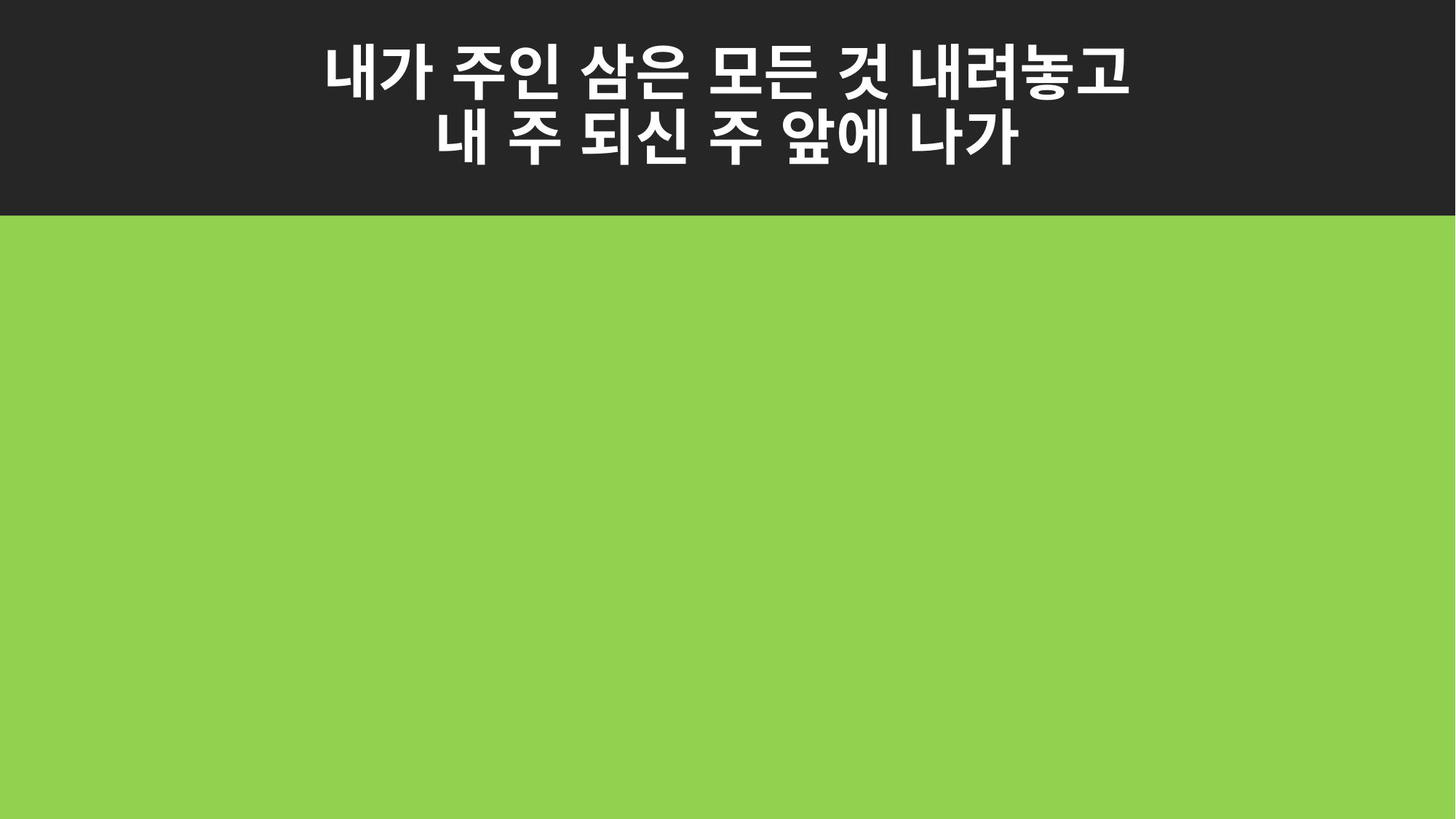

# 내가 주인 삼은 모든 것 내려놓고 내 주 되신 주 앞에 나가